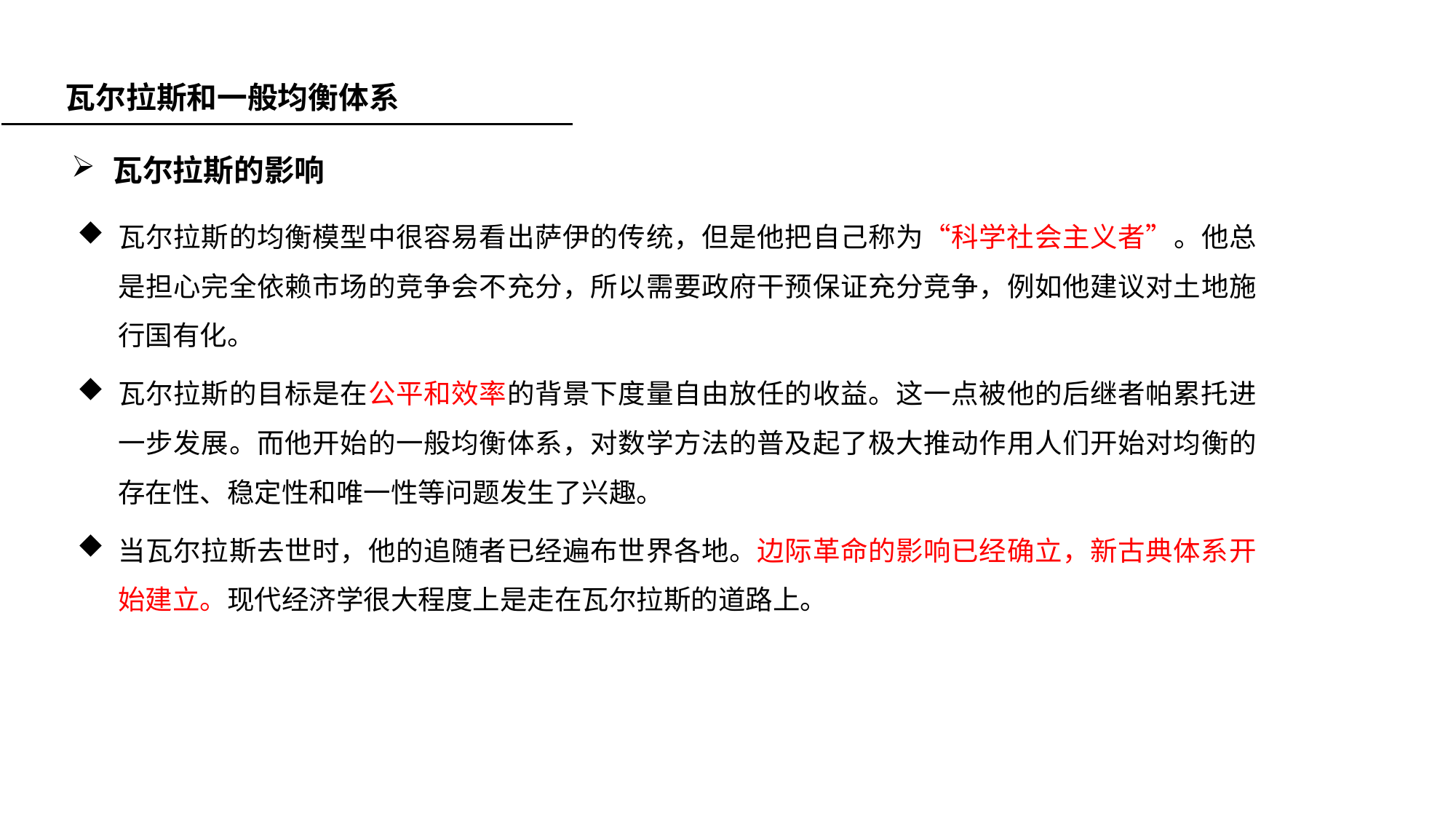

瓦尔拉斯和一般均衡体系
瓦尔拉斯的影响
瓦尔拉斯的均衡模型中很容易看出萨伊的传统，但是他把自己称为“科学社会主义者”。他总是担心完全依赖市场的竞争会不充分，所以需要政府干预保证充分竞争，例如他建议对土地施行国有化。
瓦尔拉斯的目标是在公平和效率的背景下度量自由放任的收益。这一点被他的后继者帕累托进一步发展。而他开始的一般均衡体系，对数学方法的普及起了极大推动作用人们开始对均衡的存在性、稳定性和唯一性等问题发生了兴趣。
当瓦尔拉斯去世时，他的追随者已经遍布世界各地。边际革命的影响已经确立，新古典体系开始建立。现代经济学很大程度上是走在瓦尔拉斯的道路上。